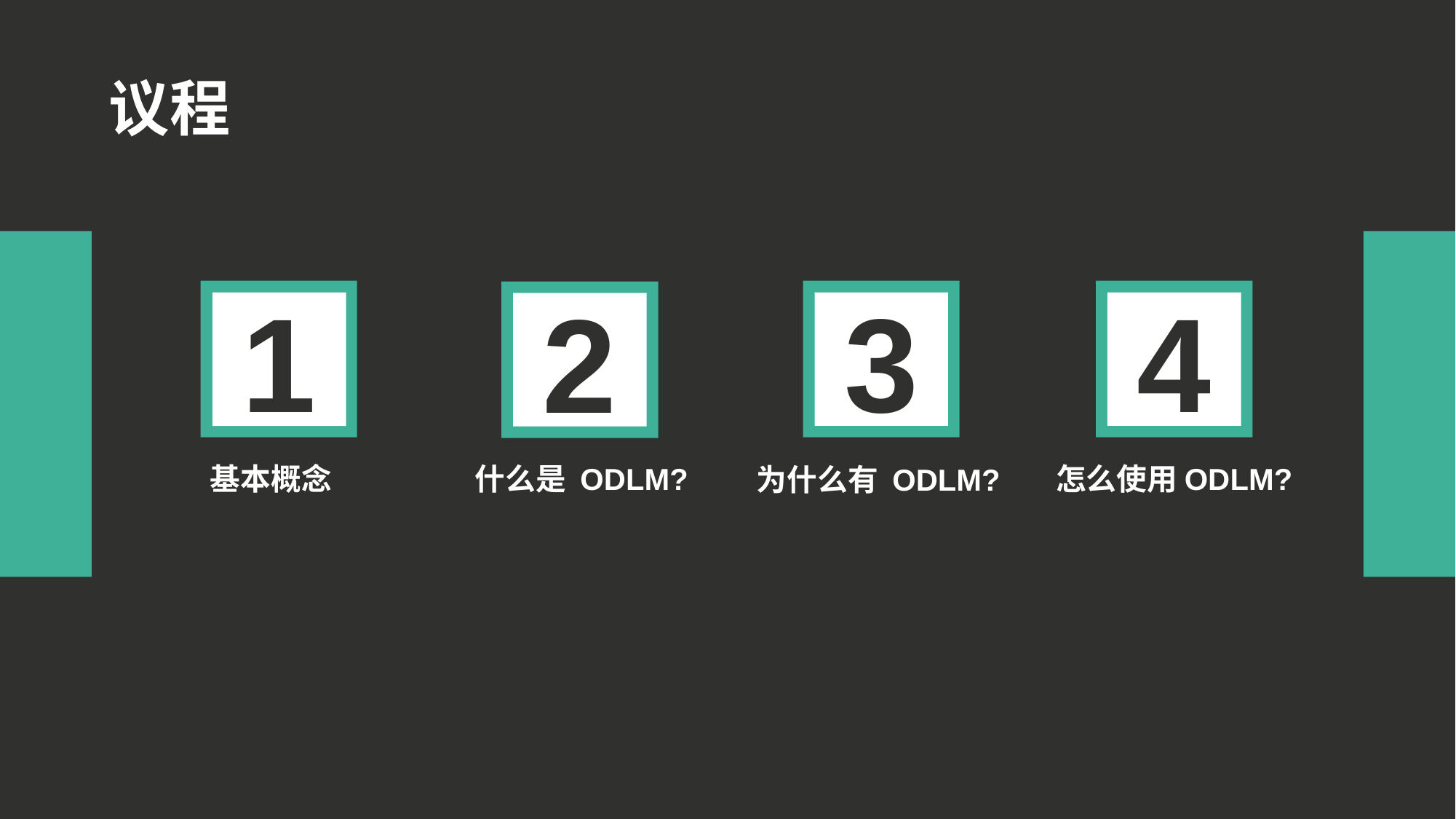

议程

1
3
4
2
什么是 ODLM?
怎么使用ODLM?
基本概念
为什么有 ODLM?